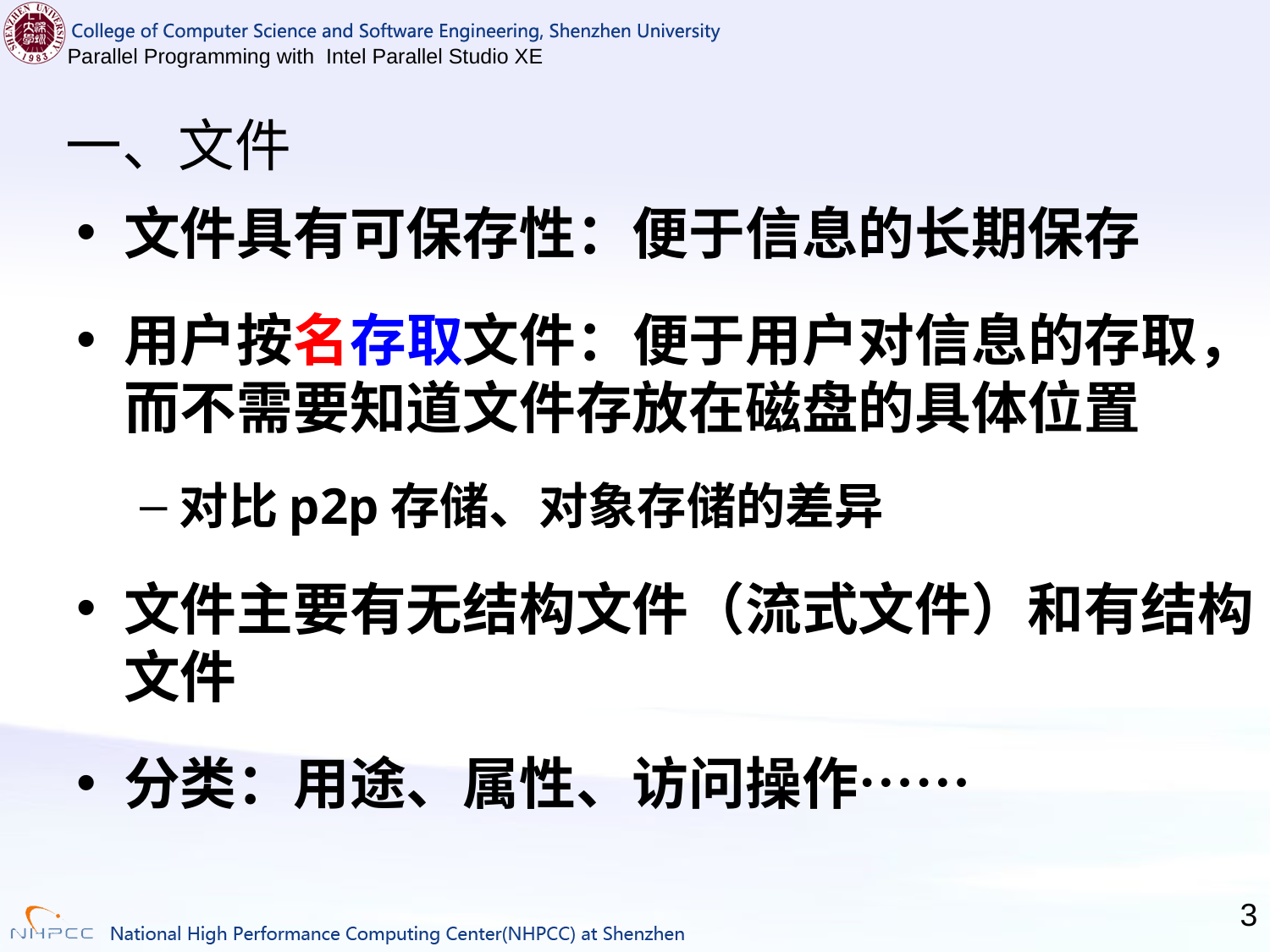

# 一、文件
文件具有可保存性：便于信息的长期保存
用户按名存取文件：便于用户对信息的存取，而不需要知道文件存放在磁盘的具体位置
对比p2p存储、对象存储的差异
文件主要有无结构文件（流式文件）和有结构文件
分类：用途、属性、访问操作……
3